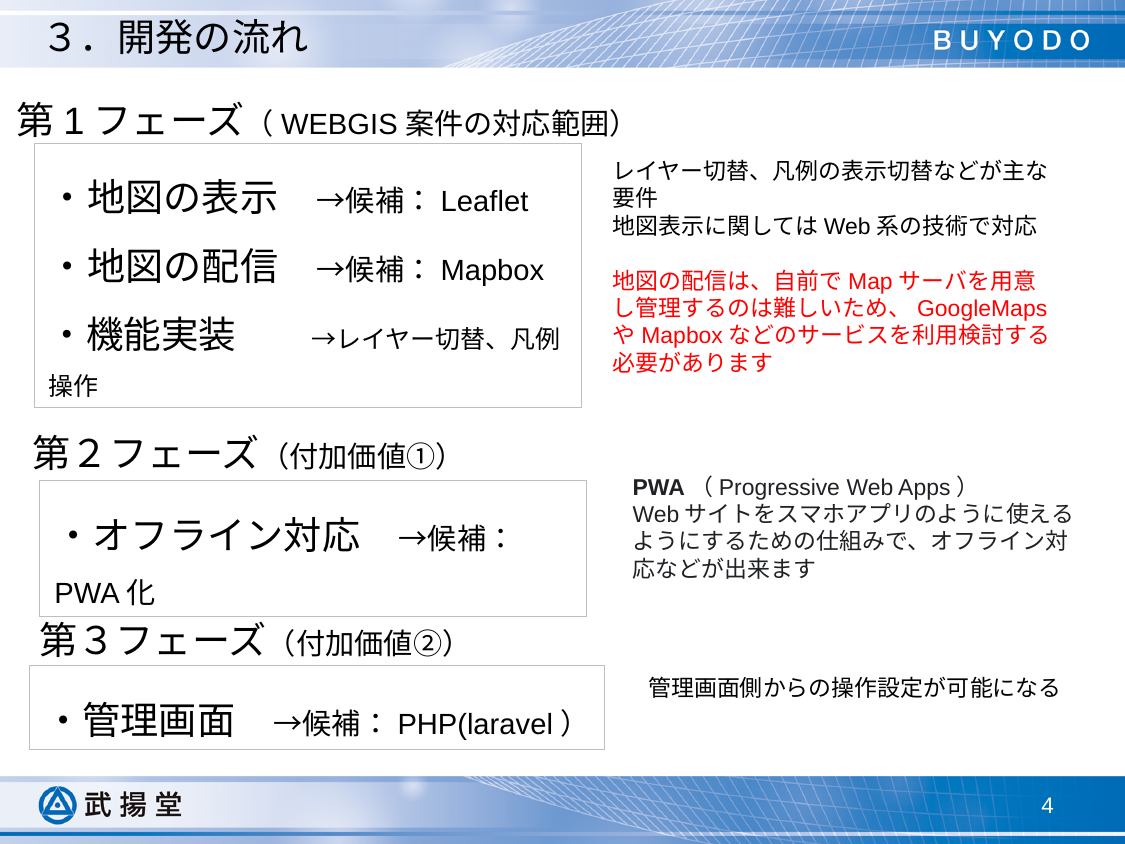

３．開発の流れ
第1フェーズ（WEBGIS案件の対応範囲）
・地図の表示　→候補：Leaflet
・地図の配信　→候補：Mapbox
・機能実装　　→レイヤー切替、凡例操作
レイヤー切替、凡例の表示切替などが主な要件
地図表示に関してはWeb系の技術で対応

地図の配信は、自前でMapサーバを用意し管理するのは難しいため、GoogleMapsやMapboxなどのサービスを利用検討する必要があります
第２フェーズ（付加価値①）
PWA（Progressive Web Apps）
Webサイトをスマホアプリのように使えるようにするための仕組みで、オフライン対応などが出来ます
・オフライン対応　→候補：PWA化
第３フェーズ（付加価値②）
・管理画面　→候補：PHP(laravel）
管理画面側からの操作設定が可能になる
4